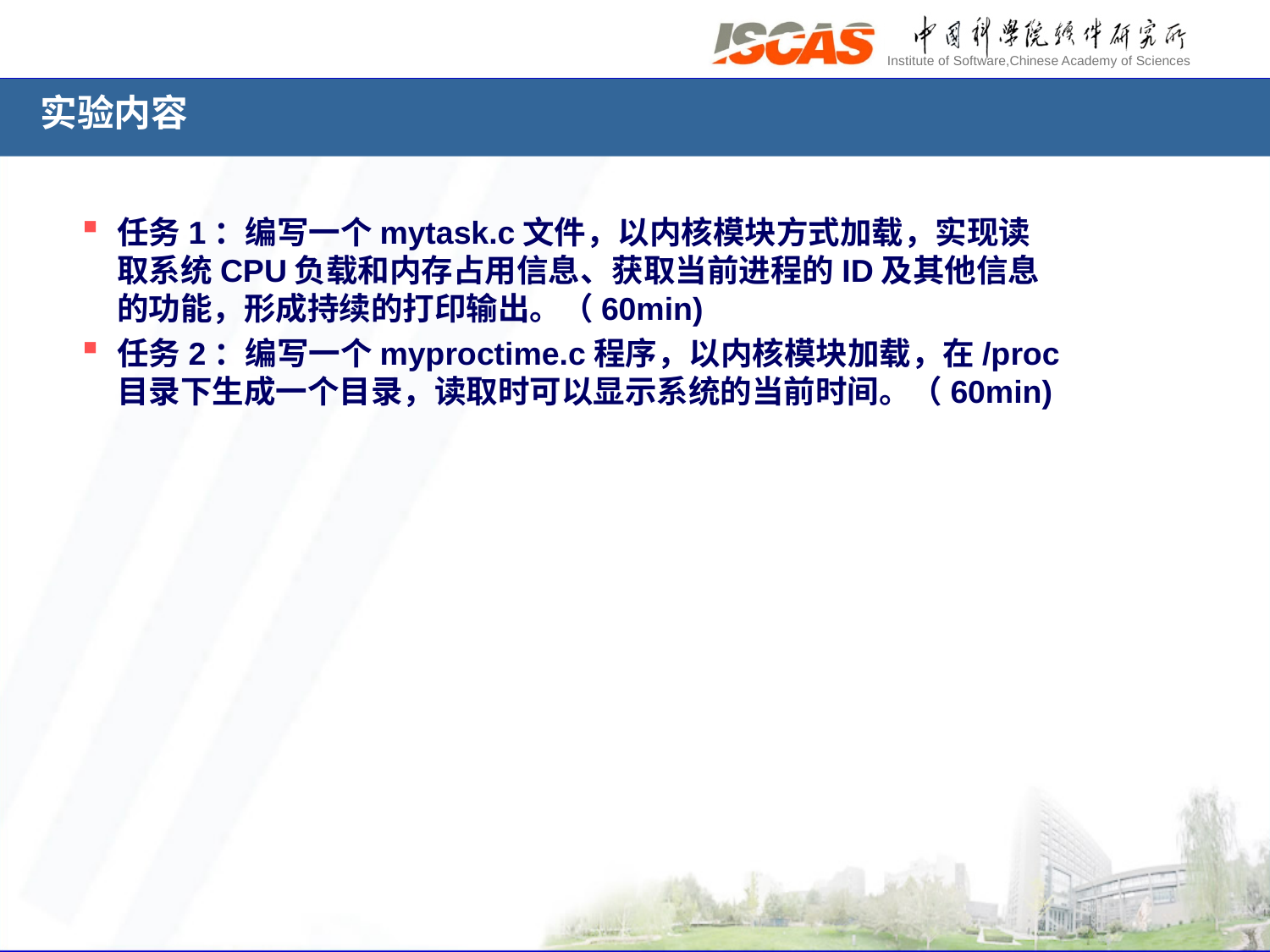

实验内容
任务1：编写一个mytask.c文件，以内核模块方式加载，实现读取系统CPU负载和内存占用信息、获取当前进程的ID及其他信息的功能，形成持续的打印输出。（60min)
任务2：编写一个myproctime.c程序，以内核模块加载，在/proc目录下生成一个目录，读取时可以显示系统的当前时间。（60min)